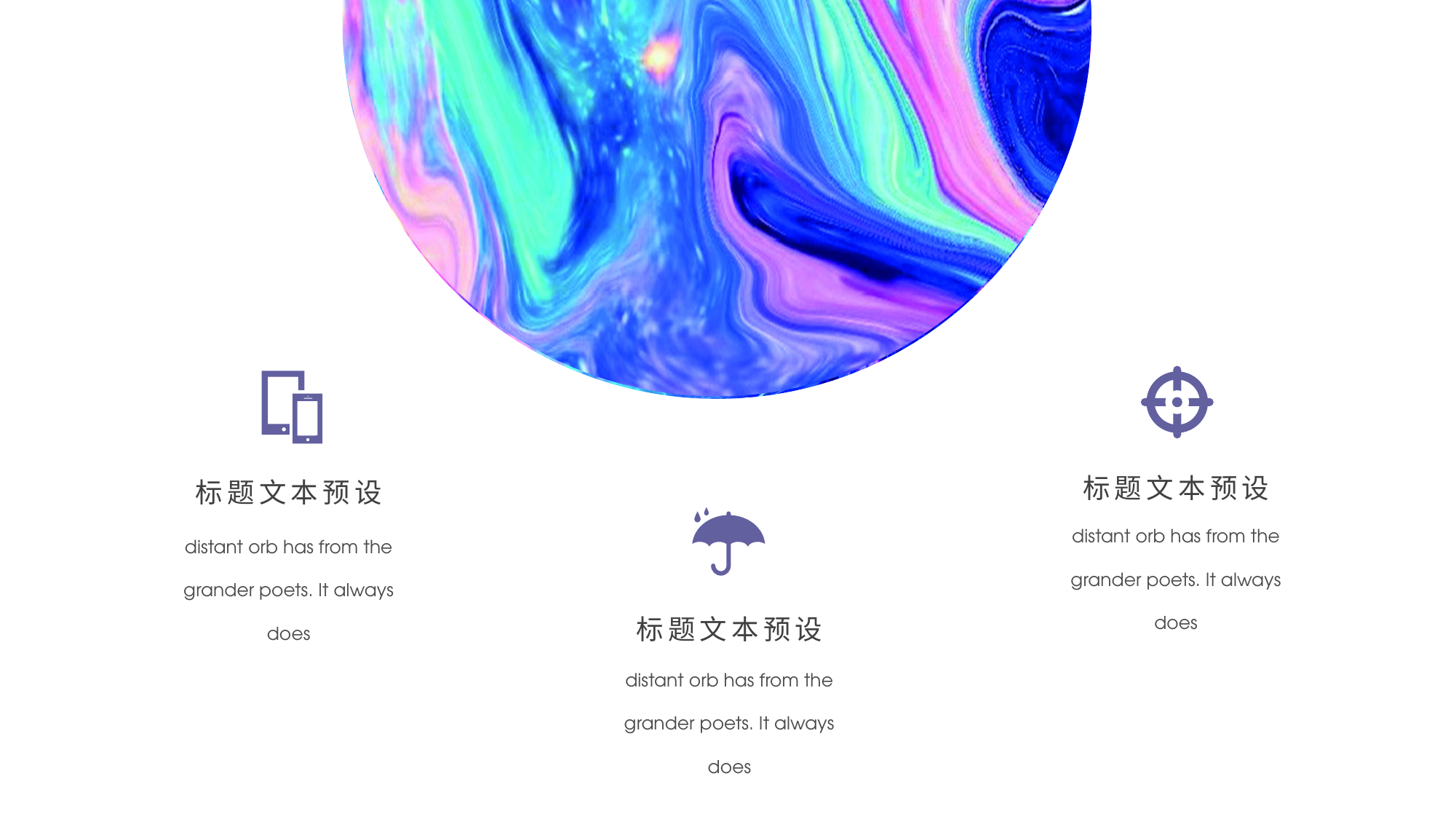

标题文本预设
标题文本预设
distant orb has from the grander poets. It always does

distant orb has from the grander poets. It always does
标题文本预设
distant orb has from the grander poets. It always does